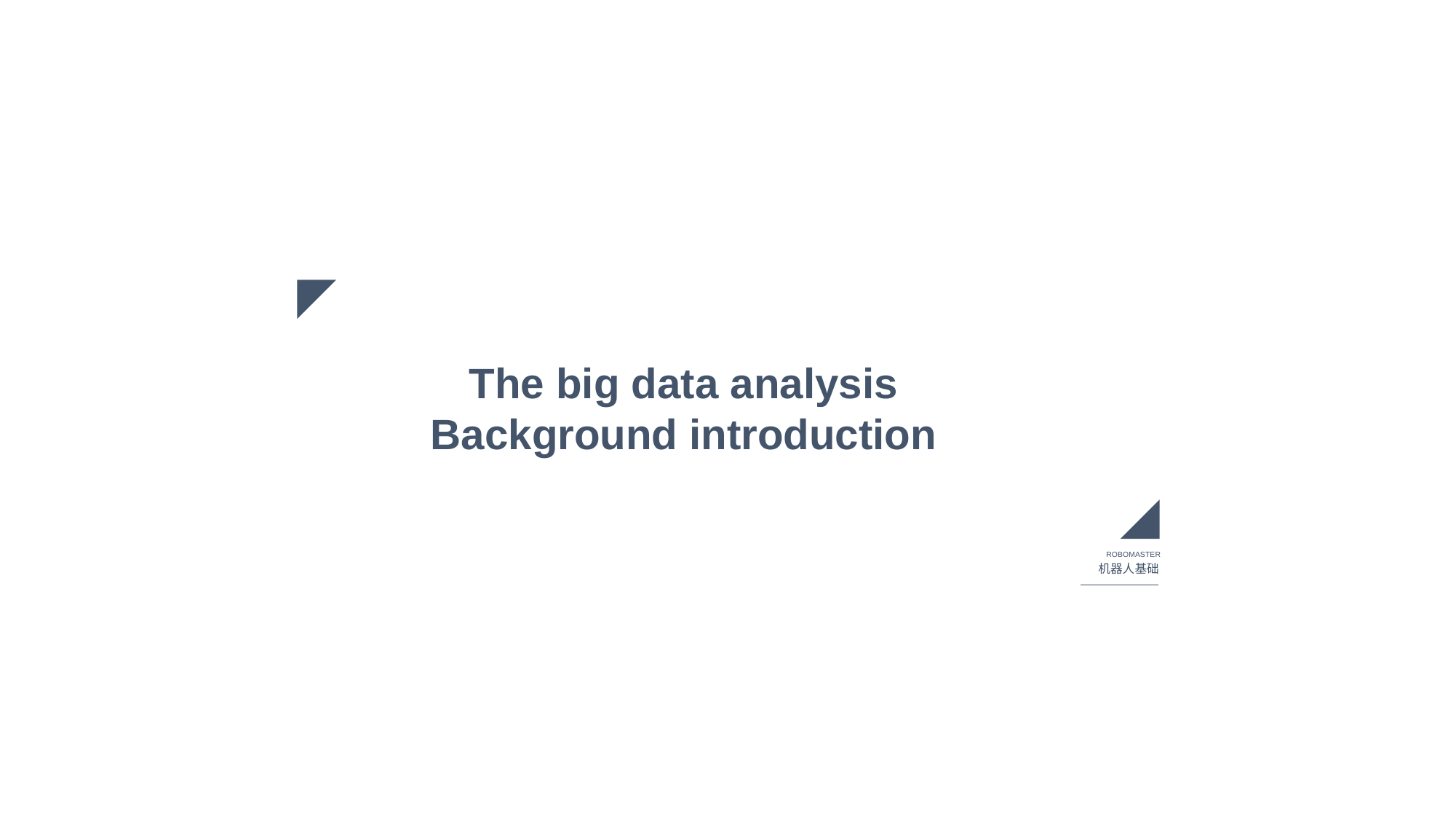

The big data analysis Background introduction

ROBOMASTER
机器人基础